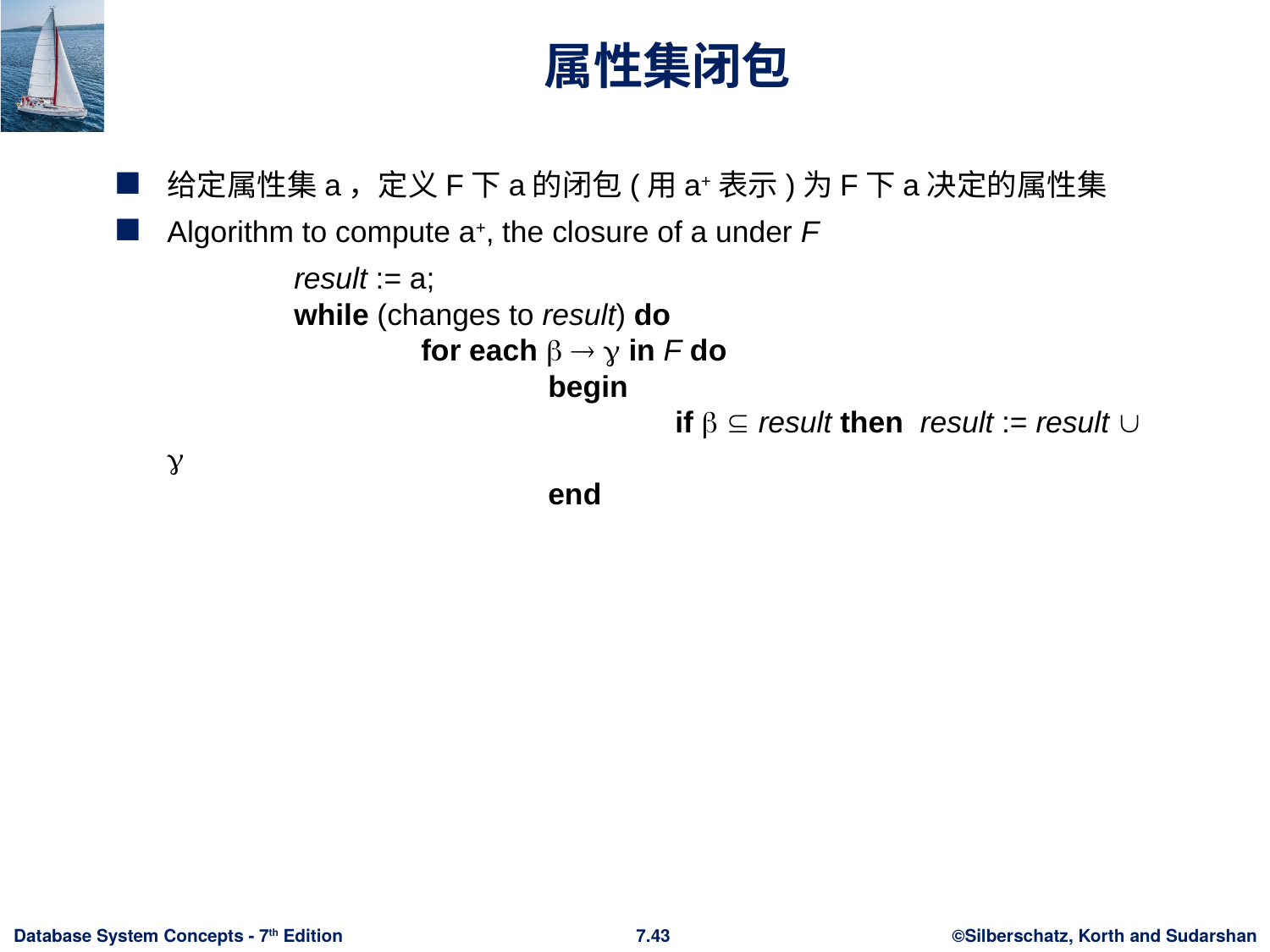

# 属性集闭包
给定属性集a，定义F下a的闭包(用a+表示)为F下a决定的属性集
Algorithm to compute a+, the closure of a under F
      	result := a;
	while (changes to result) do
		for each β → γ in F do
			begin
				if β ⊆ result then  result := result ∪ γ
			end